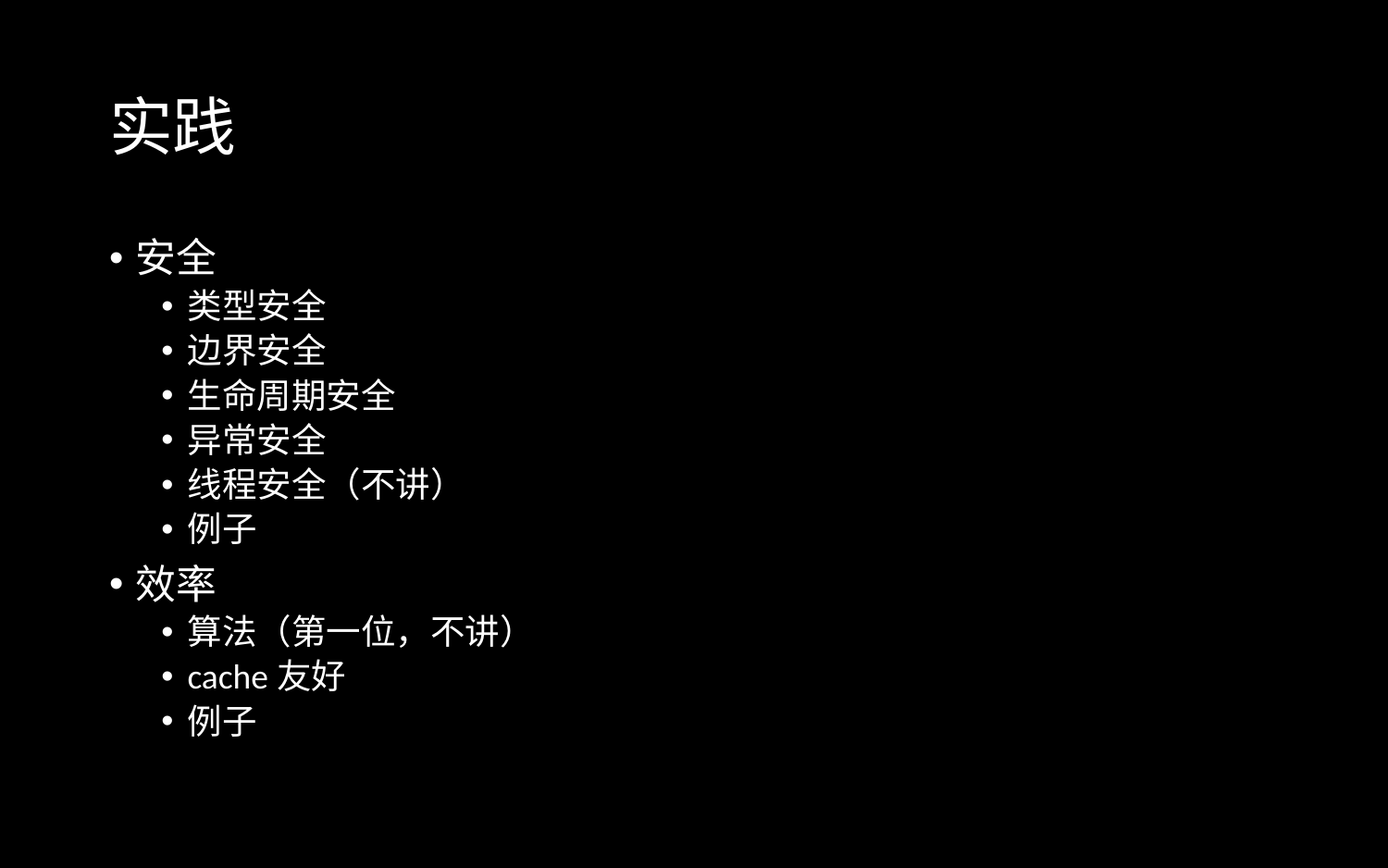

# 实践
安全
类型安全
边界安全
生命周期安全
异常安全
线程安全（不讲）
例子
效率
算法（第一位，不讲）
cache友好
例子